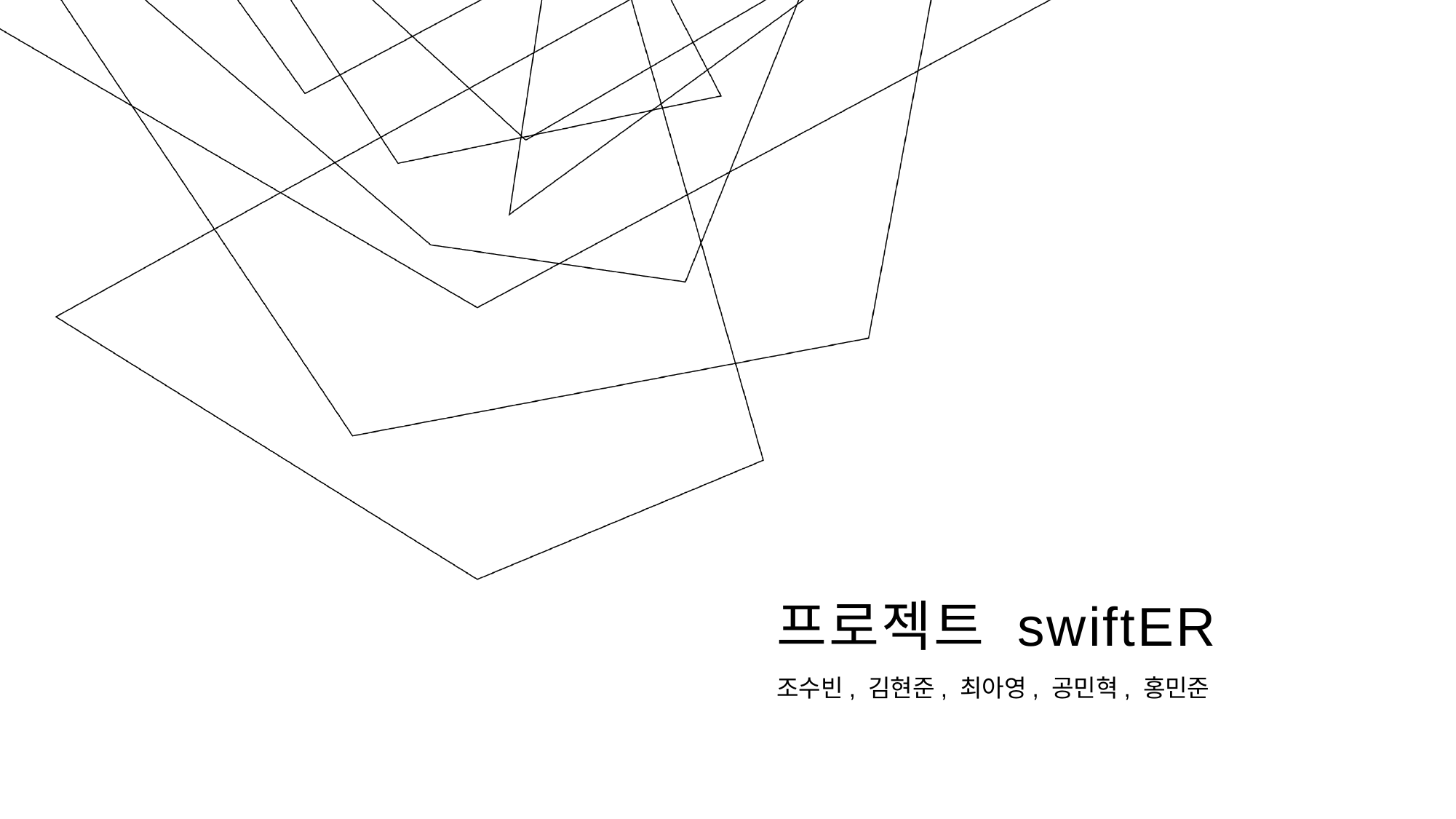

# 프로젝트 swiftER
조수빈, 김현준, 최아영, 공민혁, 홍민준